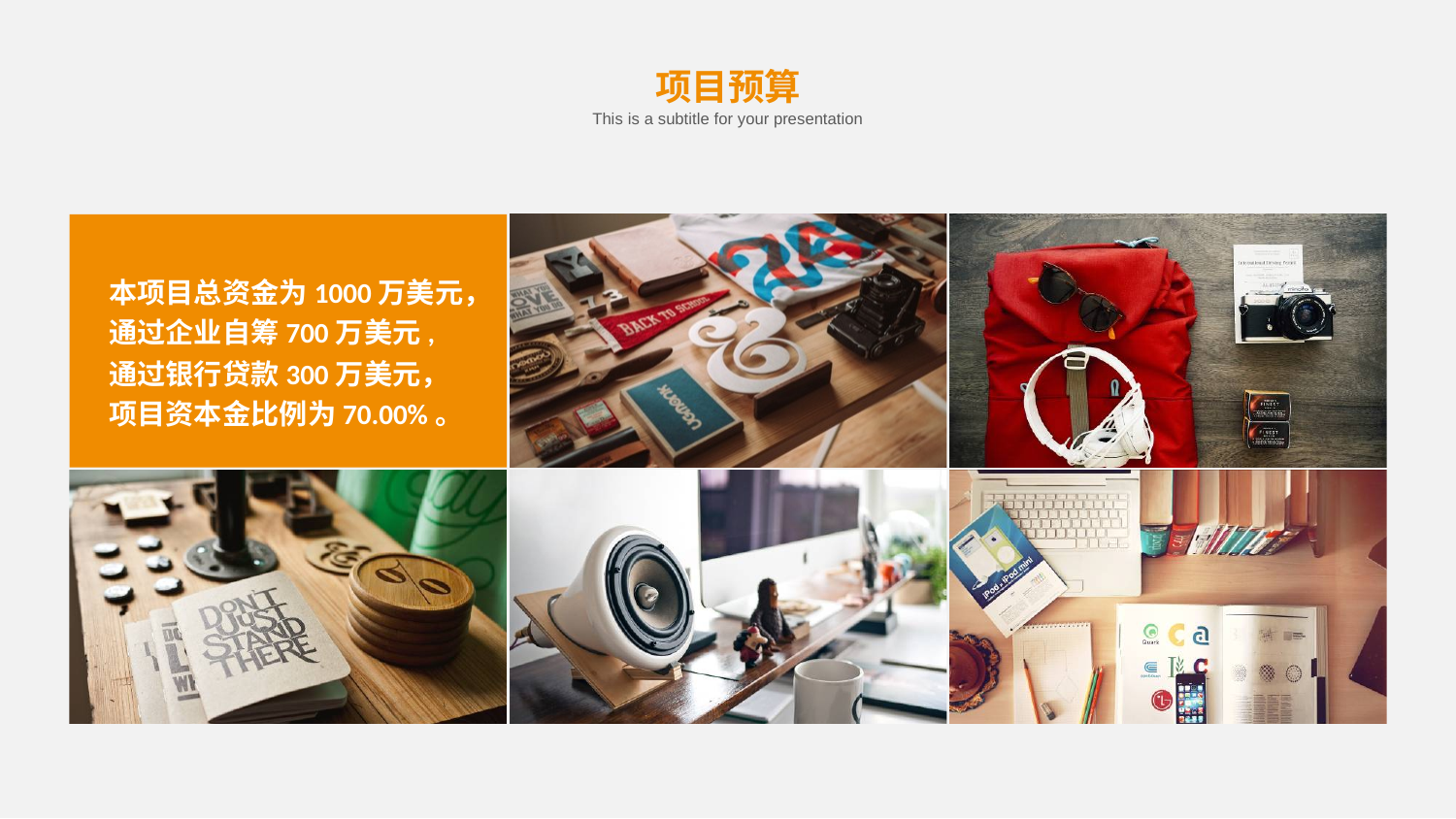

项目预算
This is a subtitle for your presentation

本项目总资金为1000万美元，通过企业自筹700万美元,通过银行贷款300万美元，项目资本金比例为70.00%。